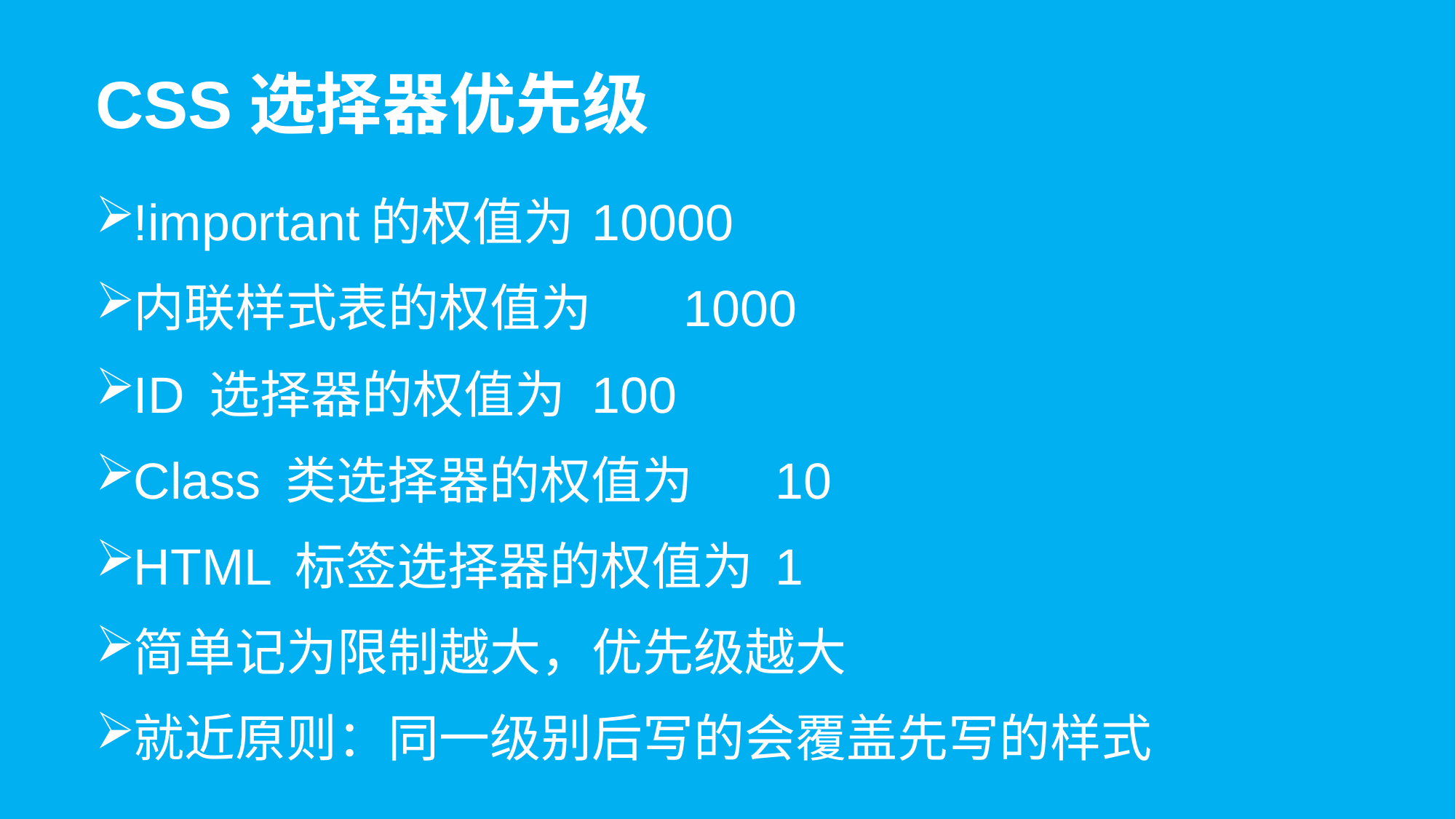

# CSS选择器优先级
!important的权值为			10000
内联样式表的权值为 		1000
ID 选择器的权值为 			100
Class 类选择器的权值为 		10
HTML 标签选择器的权值为 	1
简单记为限制越大，优先级越大
就近原则：同一级别后写的会覆盖先写的样式